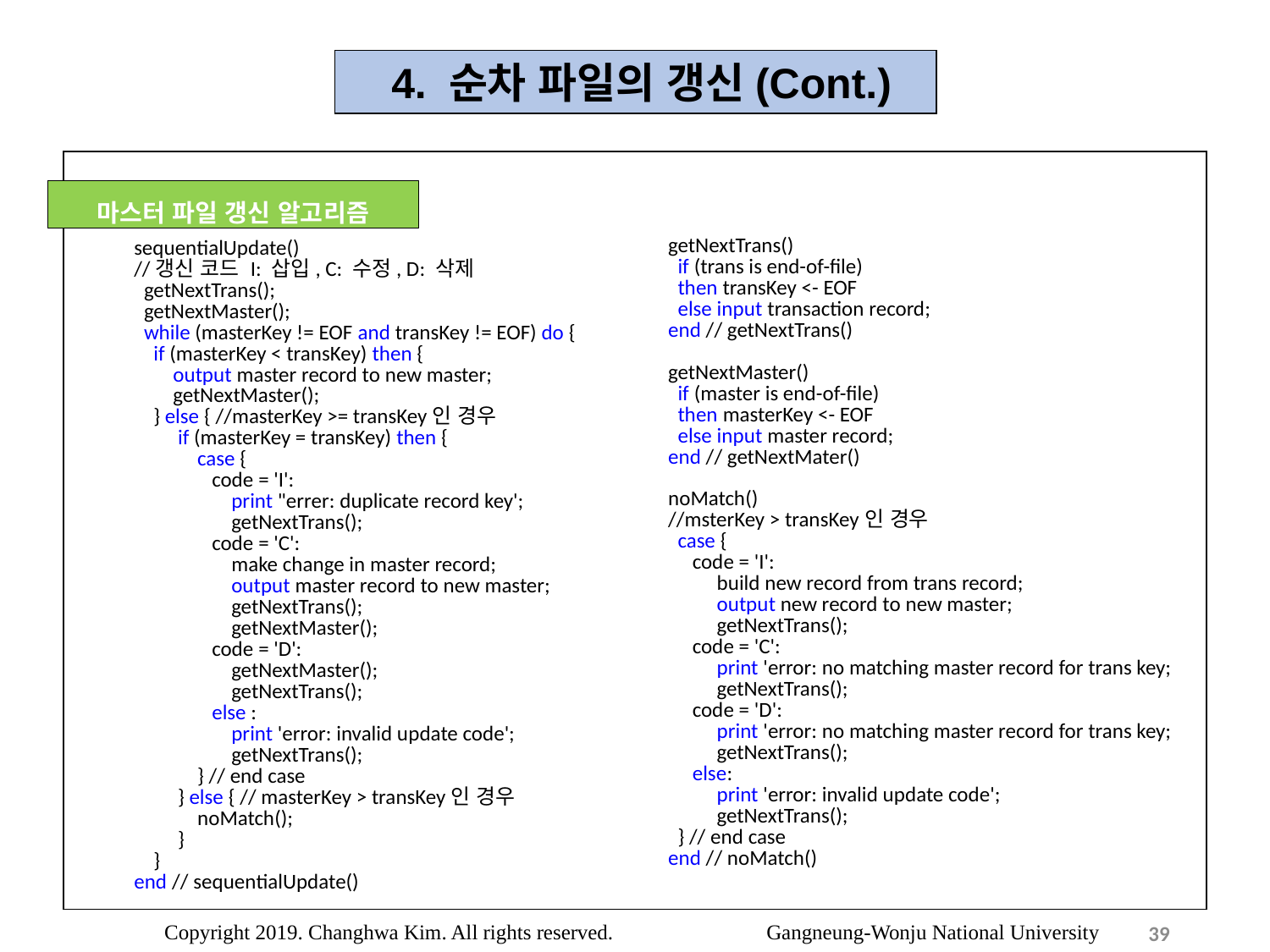

4. 순차 파일의 갱신(Cont.)

마스터 파일 갱신 알고리즘

getNextTrans()
  if (trans is end-of-file)
  then transKey <- EOF
  else input transaction record;
end // getNextTrans()

getNextMaster()
  if (master is end-of-file)
  then masterKey <- EOF
  else input master record;
end // getNextMater()

noMatch()
//msterKey > transKey인 경우
  case {
     code = 'I':
          build new record from trans record;
          output new record to new master;
          getNextTrans();
     code = 'C':
          print 'error: no matching master record for trans key;
          getNextTrans();
     code = 'D':
          print 'error: no matching master record for trans key;
          getNextTrans();
     else:
          print 'error: invalid update code';
          getNextTrans();
  } // end case
end // noMatch()
sequentialUpdate()
//갱신 코드 I: 삽입, C: 수정, D: 삭제
  getNextTrans();
  getNextMaster();
  while (masterKey != EOF and transKey != EOF) do {
    if (masterKey < transKey) then {
        output master record to new master;
        getNextMaster();
    } else { //masterKey >= transKey인 경우
         if (masterKey = transKey) then {
             case {
                code = 'I':
                    print "errer: duplicate record key';
                    getNextTrans();
                code = 'C':
                    make change in master record;
                    output master record to new master;
                    getNextTrans();
                    getNextMaster();
                code = 'D':
                    getNextMaster();
                    getNextTrans();
                else :
                    print 'error: invalid update code';
                    getNextTrans();
             } // end case
         } else { // masterKey > transKey인 경우
             noMatch();
         }
    }
end // sequentialUpdate()
39
Copyright 2019. Changhwa Kim. All rights reserved.                             Gangneung-Wonju National University